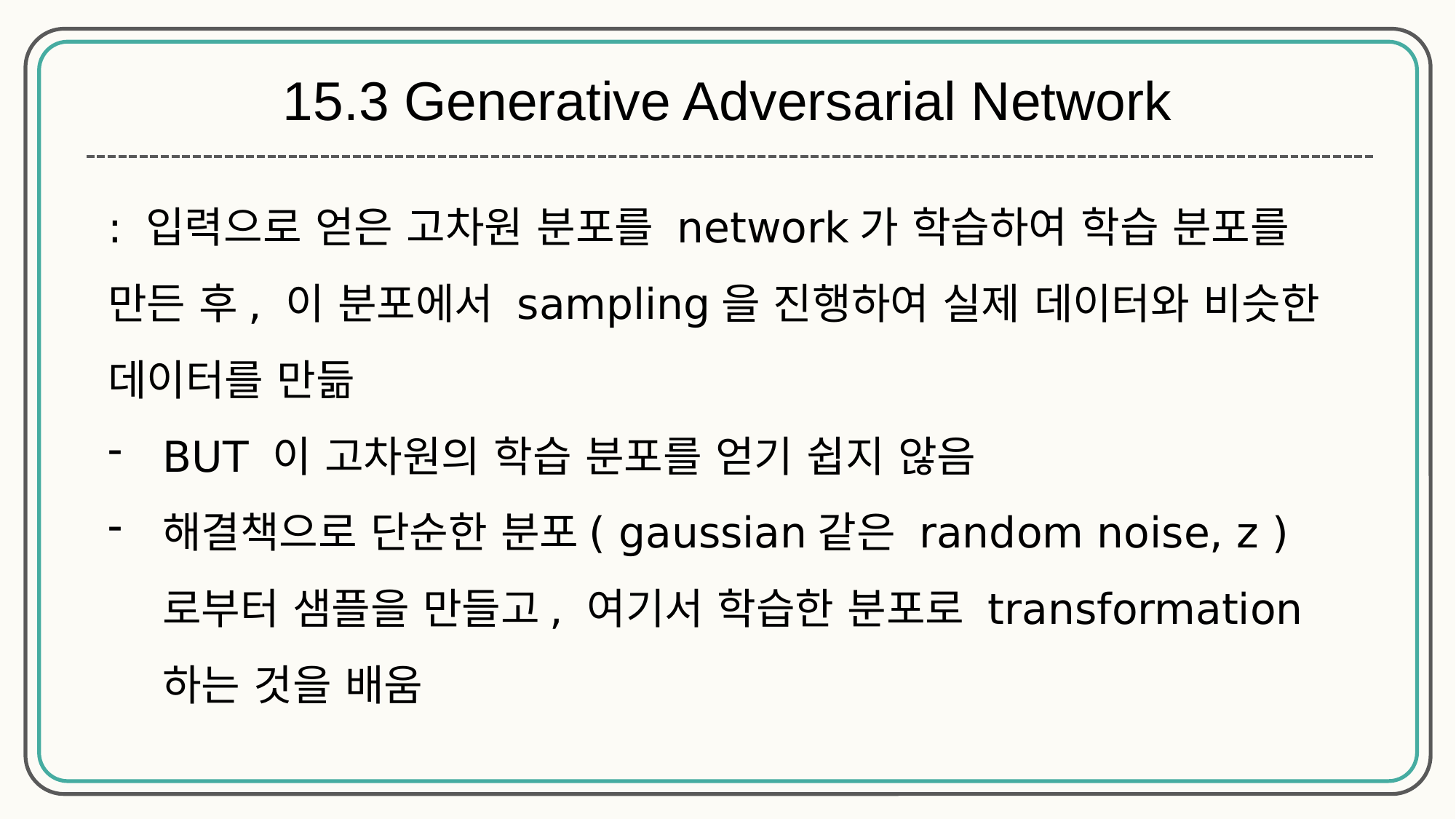

15.3 Generative Adversarial Network
: 입력으로 얻은 고차원 분포를 network가 학습하여 학습 분포를 만든 후, 이 분포에서 sampling을 진행하여 실제 데이터와 비슷한 데이터를 만듦
BUT 이 고차원의 학습 분포를 얻기 쉽지 않음
해결책으로 단순한 분포( gaussian같은 random noise, z )로부터 샘플을 만들고, 여기서 학습한 분포로 transformation하는 것을 배움